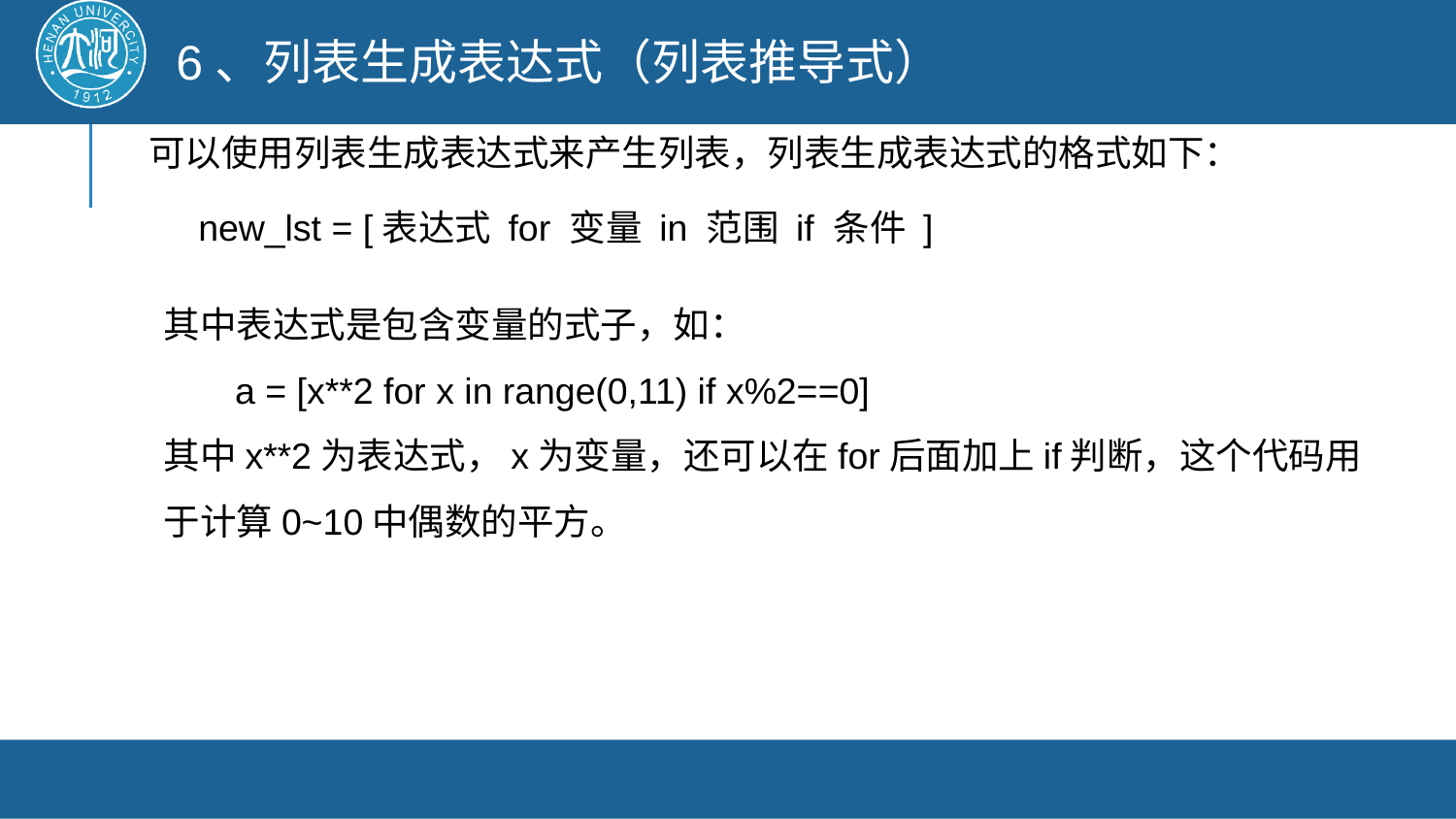

6、列表生成表达式（列表推导式）
可以使用列表生成表达式来产生列表，列表生成表达式的格式如下：

new_lst = [表达式 for 变量 in 范围 if 条件 ]
其中表达式是包含变量的式子，如：
       a = [x**2 for x in range(0,11) if x%2==0]
其中x**2为表达式，x为变量，还可以在for后面加上if判断，这个代码用于计算0~10中偶数的平方。